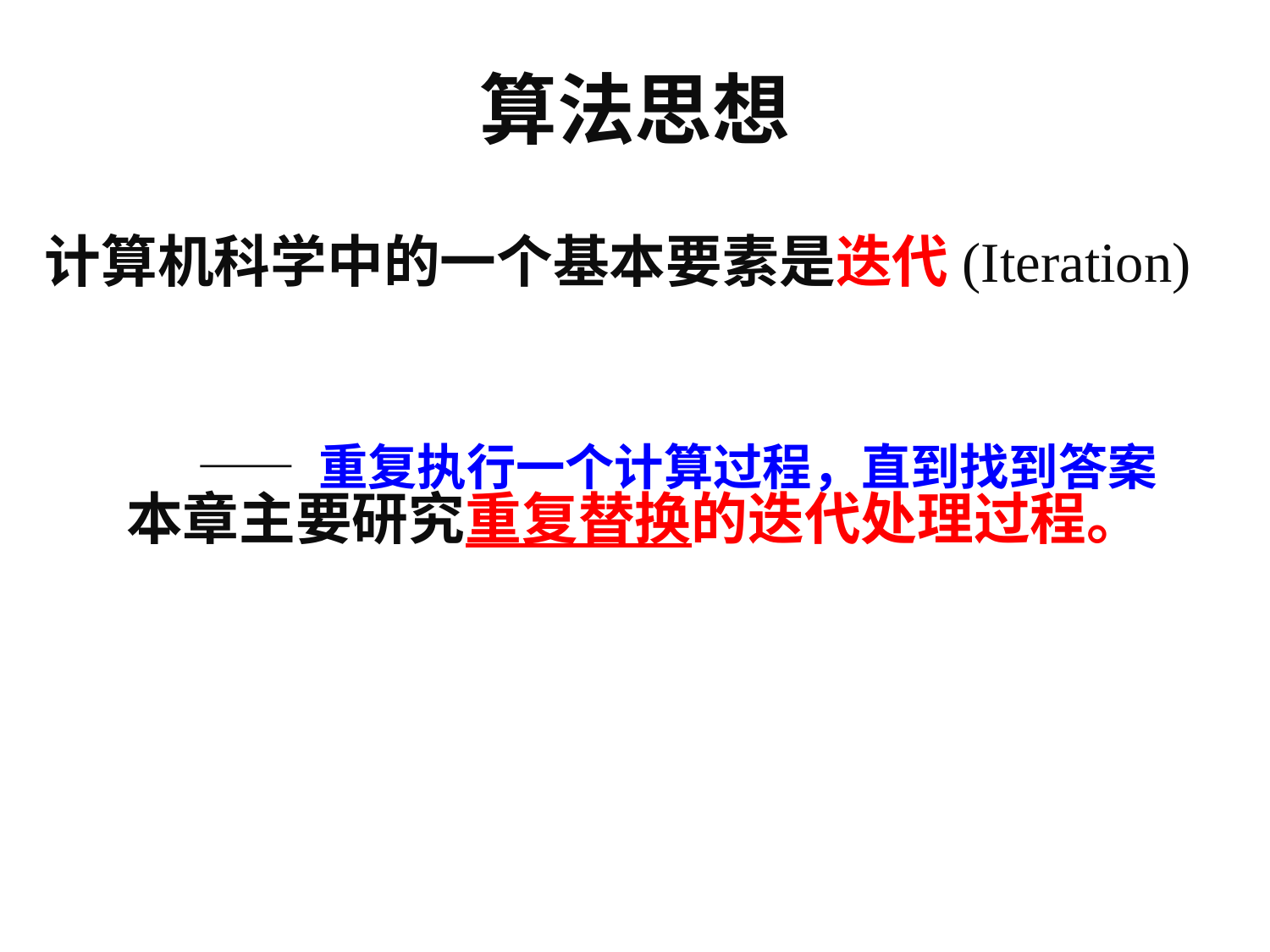

算法思想
计算机科学中的一个基本要素是迭代(Iteration)
            —— 重复执行一个计算过程，直到找到答案
本章主要研究重复替换的迭代处理过程。